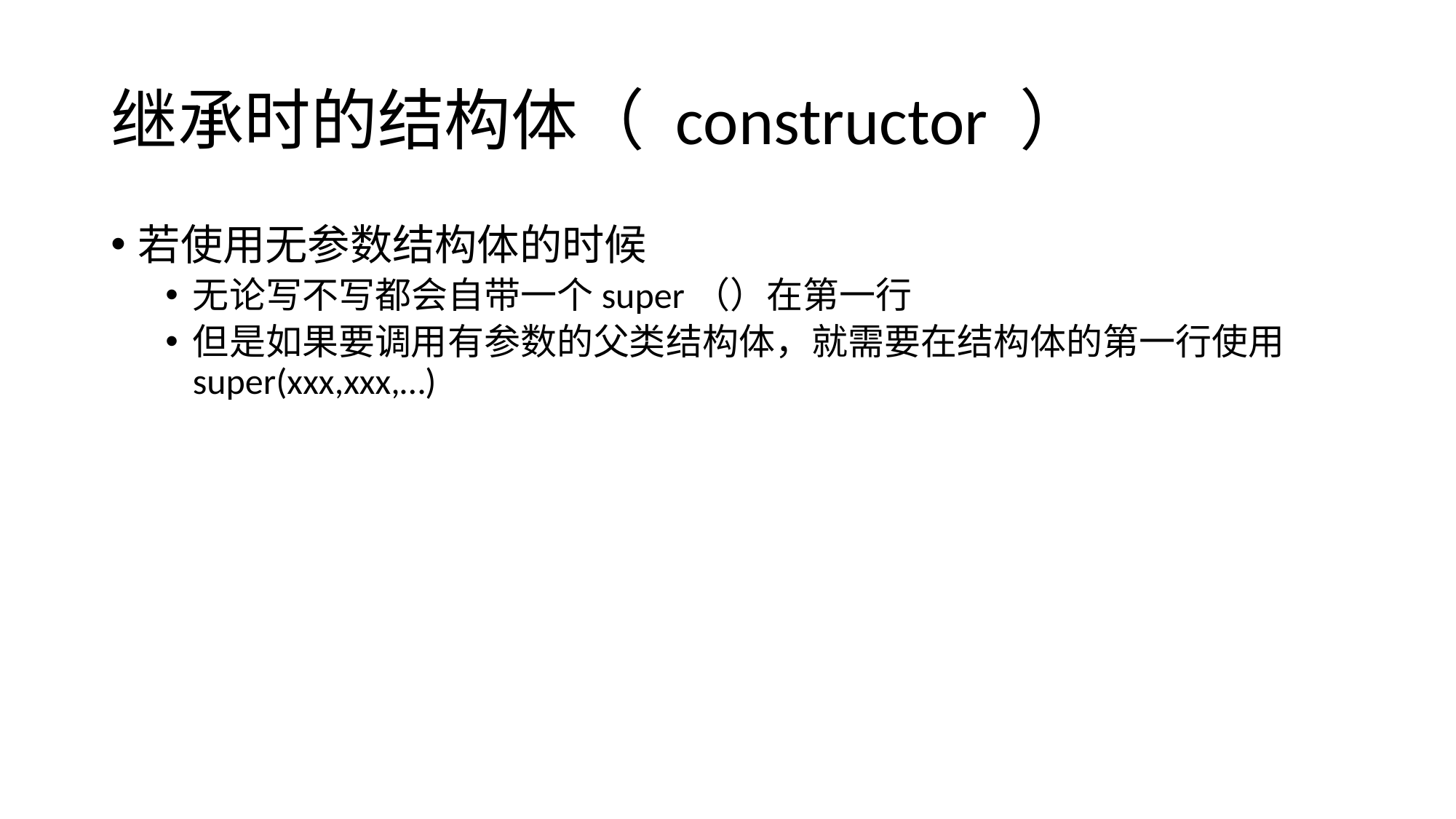

# 继承时的结构体（ constructor ）
若使用无参数结构体的时候
无论写不写都会自带一个super（）在第一行
但是如果要调用有参数的父类结构体，就需要在结构体的第一行使用super(xxx,xxx,…)